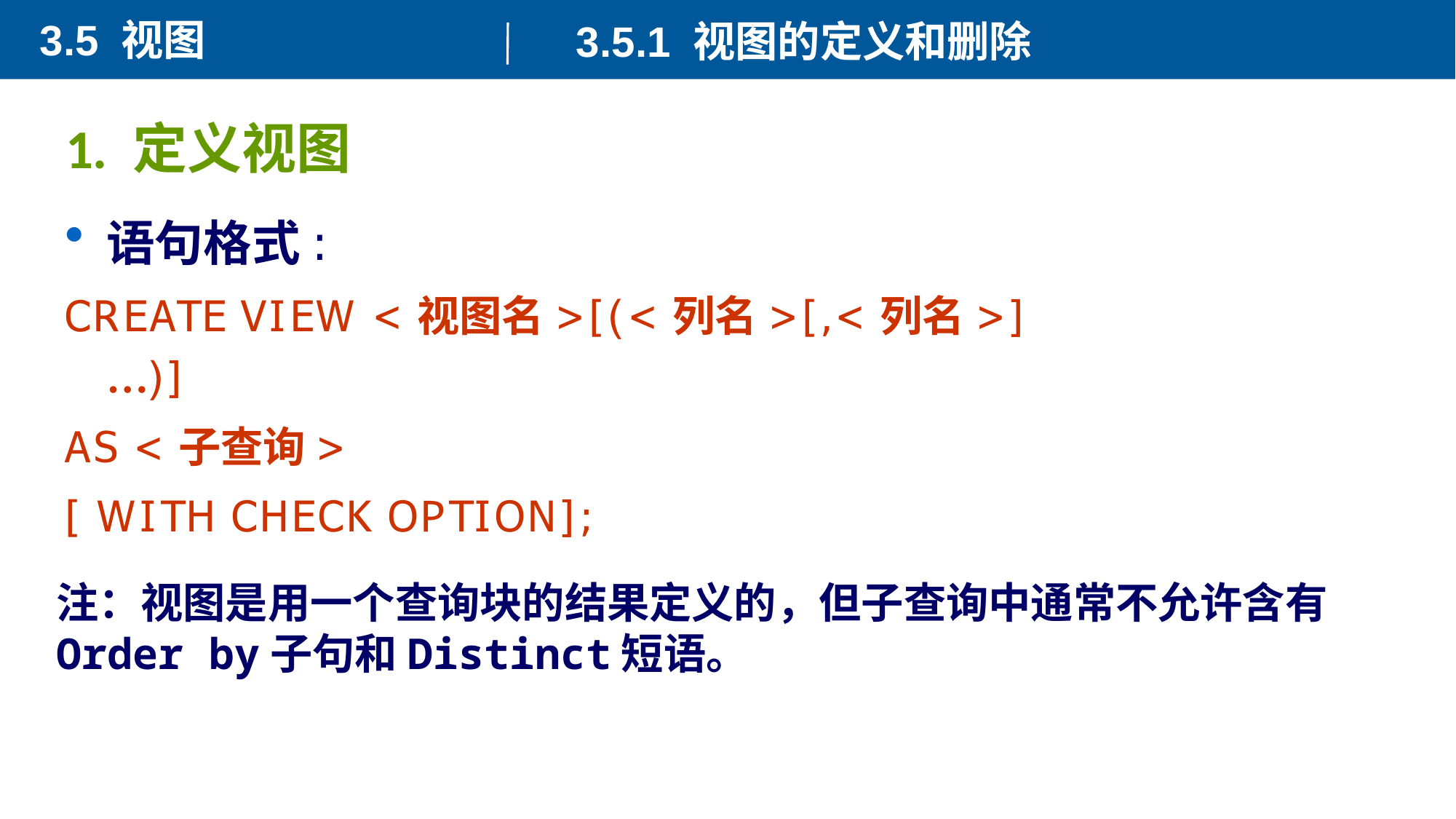

3.5 视图
3.5.1 视图的定义和删除
1. 定义视图

语句格式:
CREATE VIEW <视图名>[(<列名>[,<列名>]…)]
AS <子查询>
[ WITH CHECK OPTION];
注：视图是用一个查询块的结果定义的，但子查询中通常不允许含有Order by子句和Distinct短语。